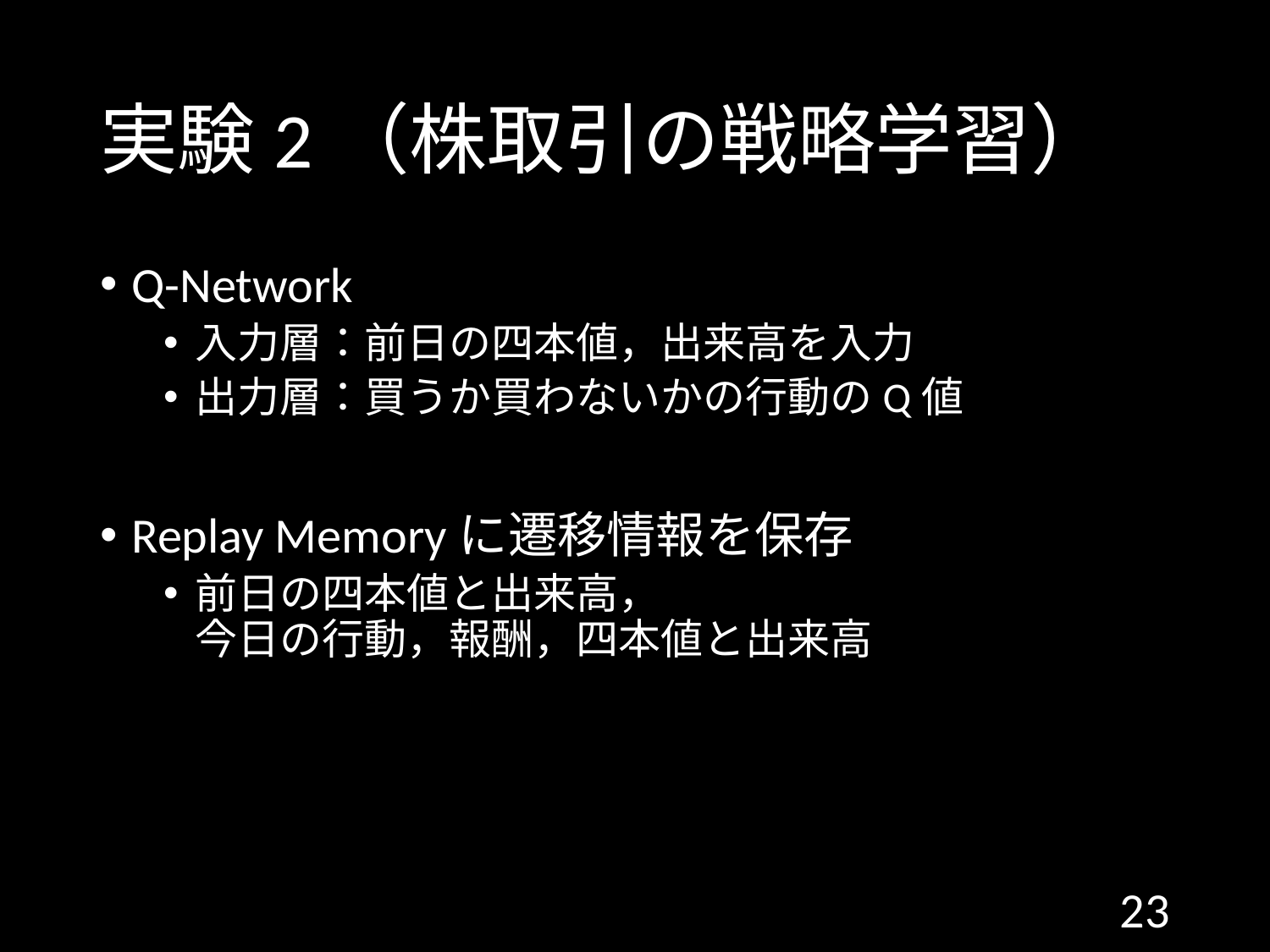

# 実験2（株取引の戦略学習）
Q-Network
入力層：前日の四本値，出来高を入力
出力層：買うか買わないかの行動のQ値

Replay Memoryに遷移情報を保存
前日の四本値と出来高，
今日の行動，報酬，四本値と出来高
23